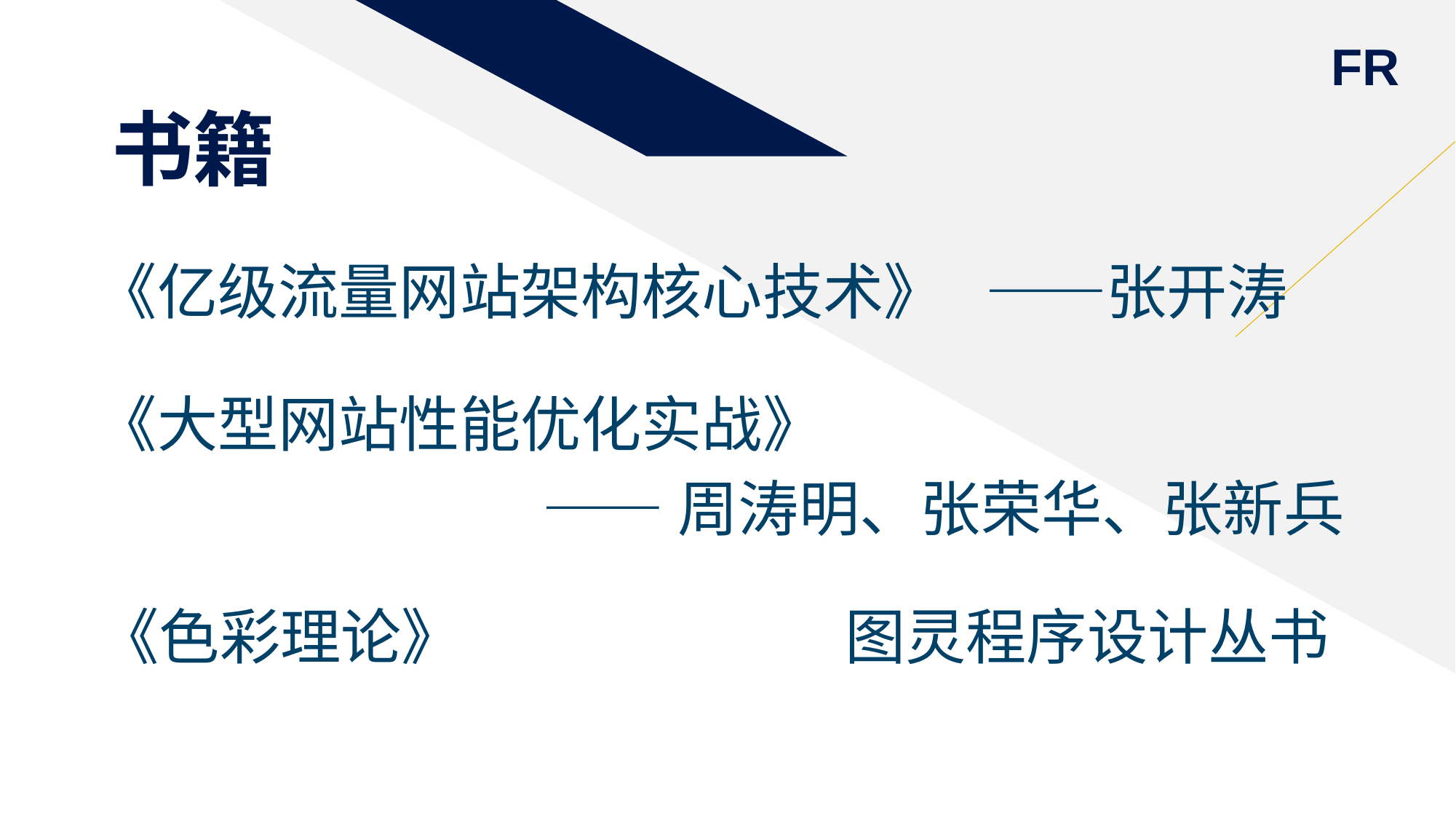

# 书籍
《亿级流量网站架构核心技术》   ——张开涛
《大型网站性能优化实战》
——周涛明、张荣华、张新兵
《色彩理论》
图灵程序设计丛书